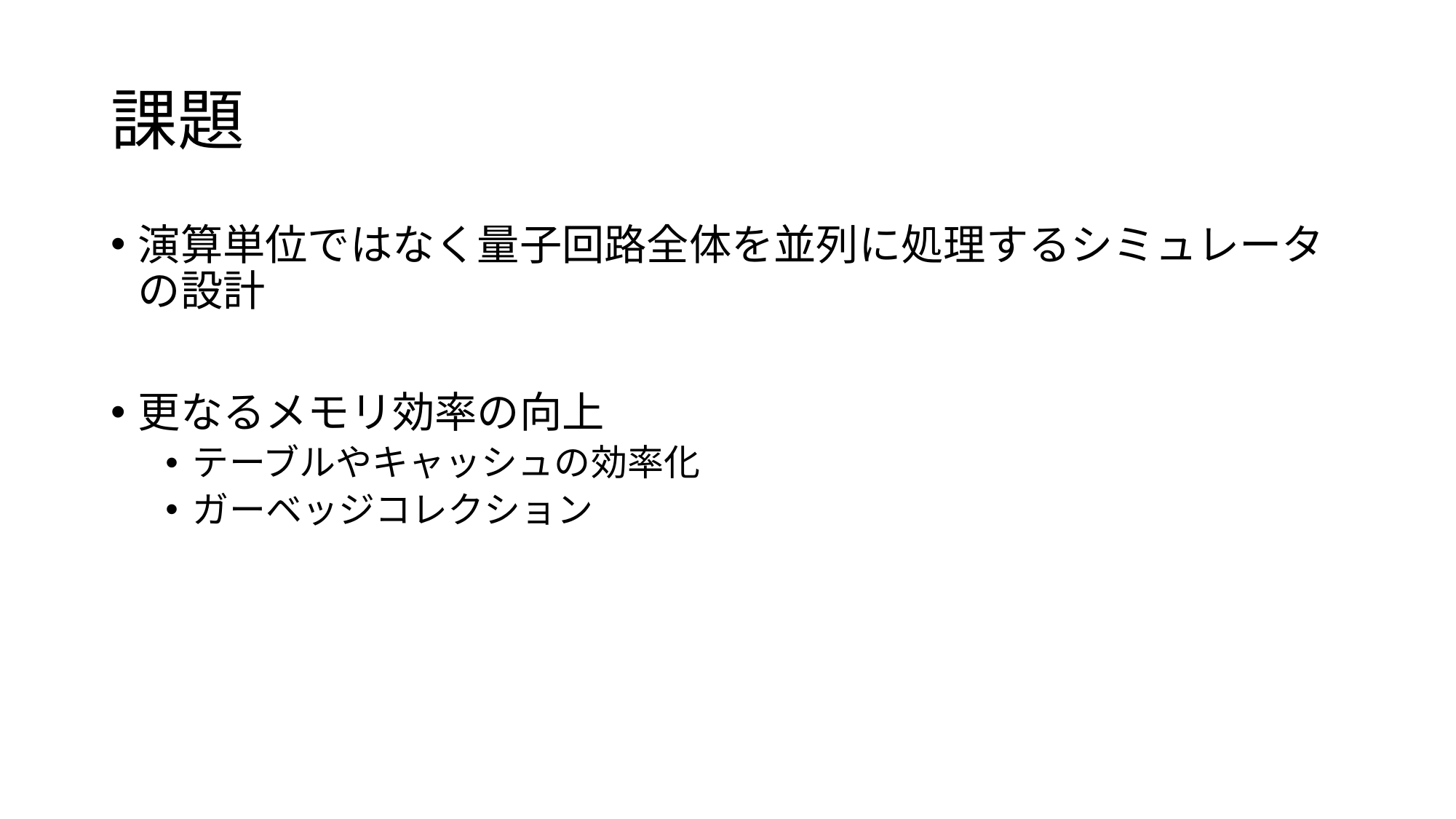

# 課題
演算単位ではなく量子回路全体を並列に処理するシミュレータの設計

更なるメモリ効率の向上
テーブルやキャッシュの効率化
ガーベッジコレクション